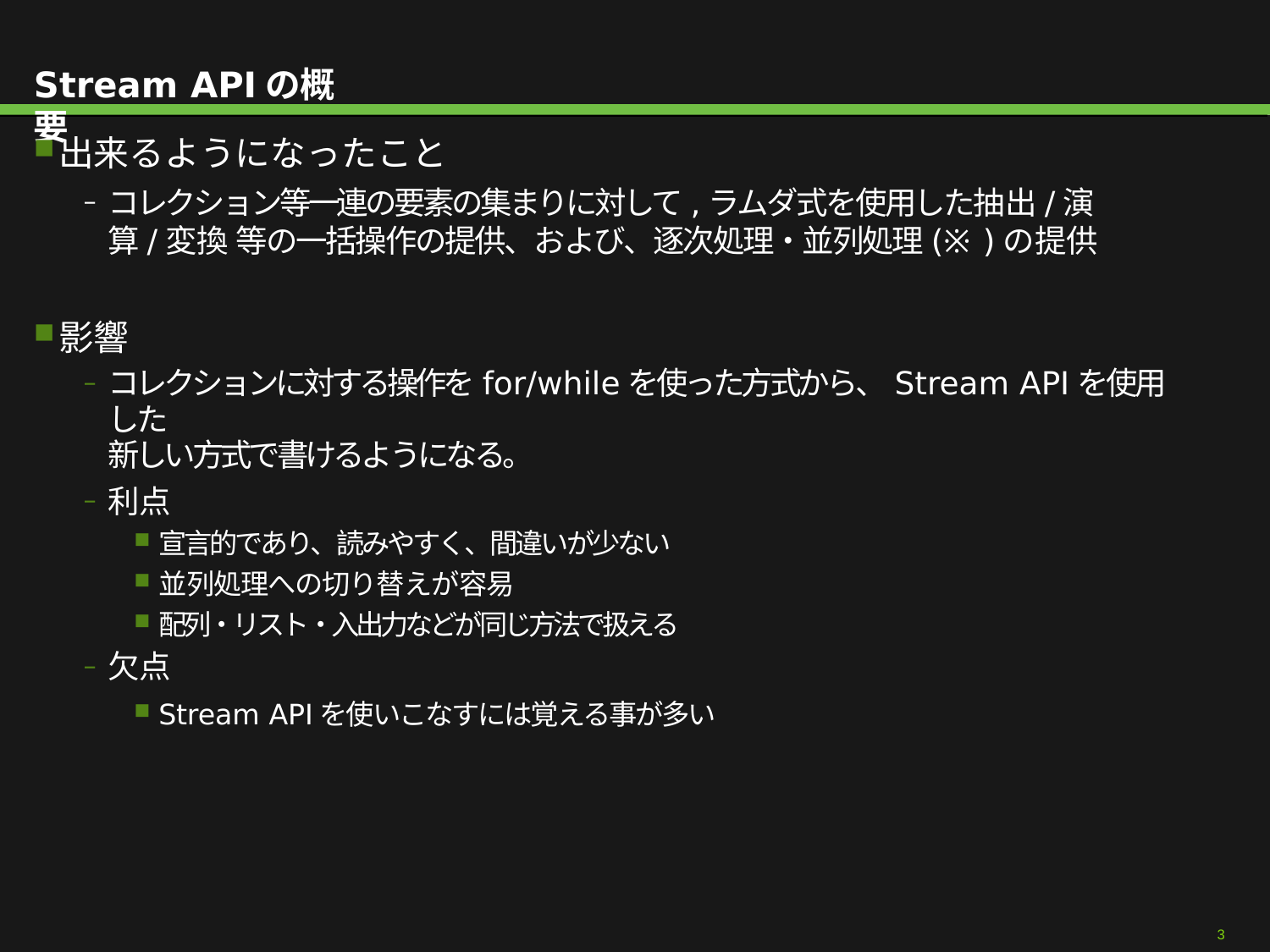

# Stream APIの概要

出来るようになったこと
コレクション等一連の要素の集まりに対して,ラムダ式を使用した抽出/演算/変換 等の一括操作の提供、および、逐次処理・並列処理(※)の提供

影響
コレクションに対する操作をfor/whileを使った方式から、Stream APIを使用した
新しい方式で書けるようになる。
利点
宣言的であり、読みやすく、間違いが少ない
並列処理への切り替えが容易
配列・リスト・入出力などが同じ方法で扱える
欠点
Stream APIを使いこなすには覚える事が多い
3